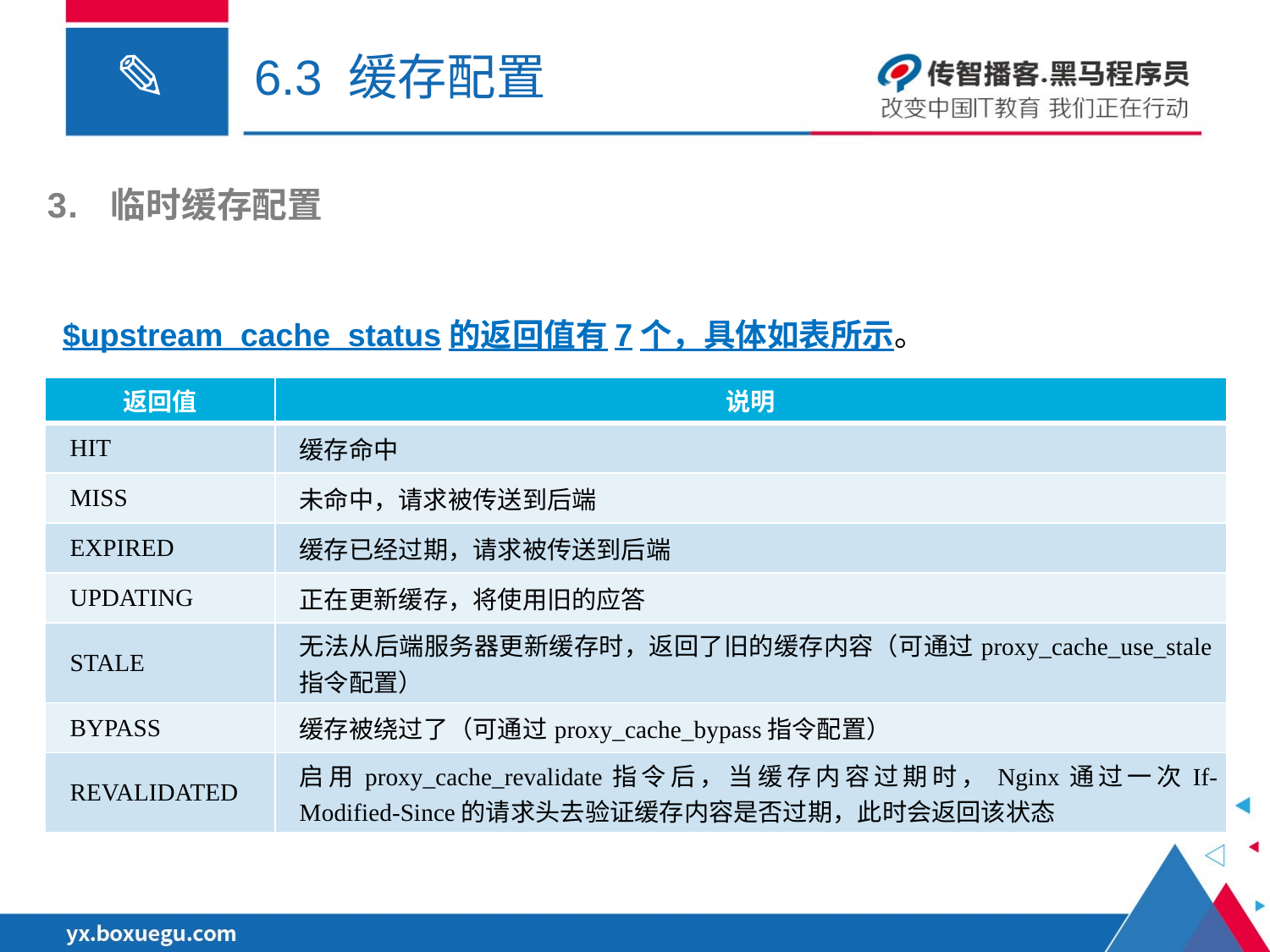

# 6.3 缓存配置
临时缓存配置
$upstream_cache_status的返回值有7个，具体如表所示。
| 返回值 | 说明 |
| --- | --- |
| HIT | 缓存命中 |
| MISS | 未命中，请求被传送到后端 |
| EXPIRED | 缓存已经过期，请求被传送到后端 |
| UPDATING | 正在更新缓存，将使用旧的应答 |
| STALE | 无法从后端服务器更新缓存时，返回了旧的缓存内容（可通过proxy\_cache\_use\_stale指令配置） |
| BYPASS | 缓存被绕过了（可通过proxy\_cache\_bypass指令配置） |
| REVALIDATED | 启用proxy\_cache\_revalidate指令后，当缓存内容过期时，Nginx通过一次If-Modified-Since的请求头去验证缓存内容是否过期，此时会返回该状态 |